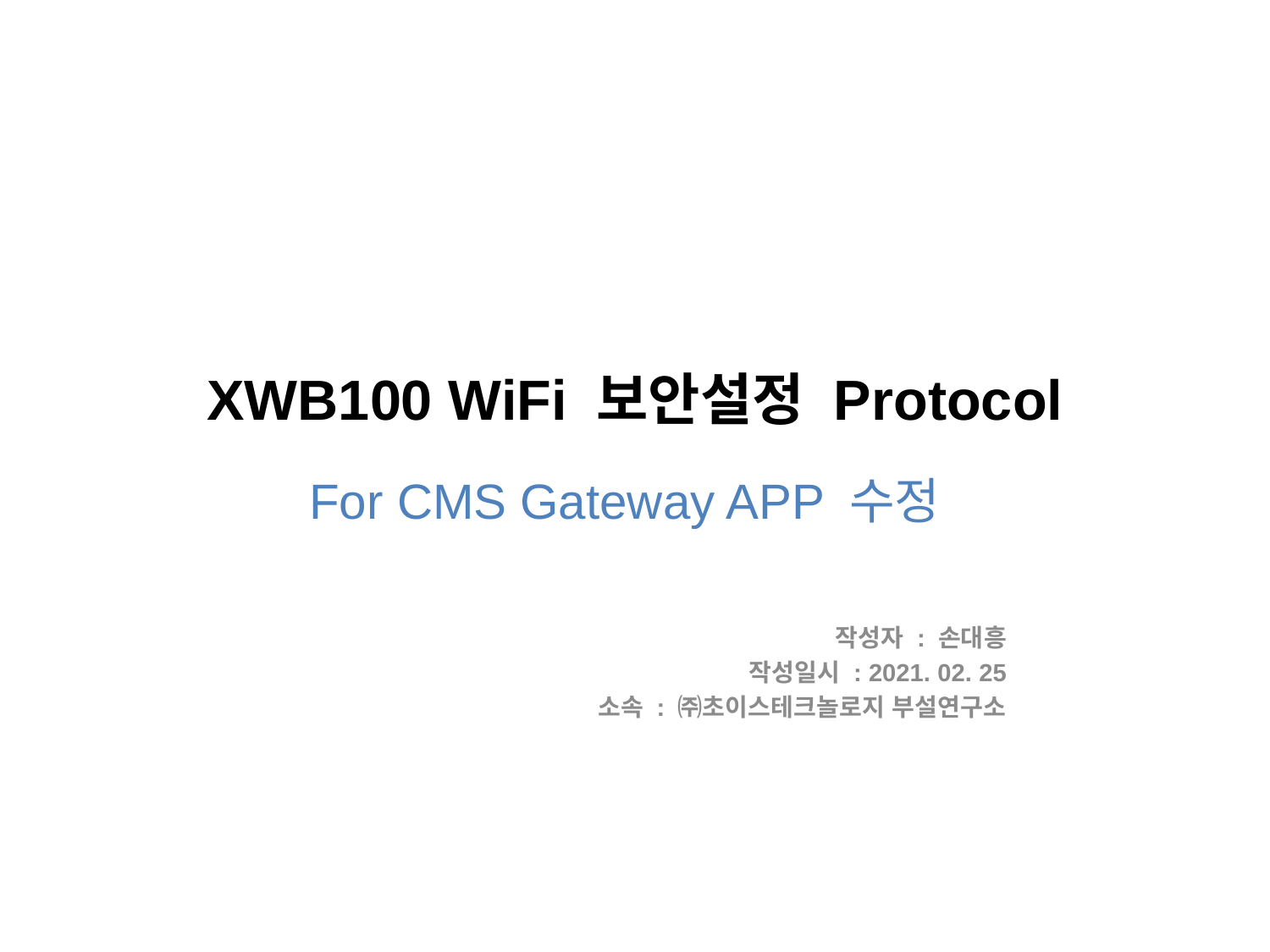

# XWB100 WiFi 보안설정 Protocol
For CMS Gateway APP 수정
작성자 : 손대흥
작성일시 : 2021. 02. 25
소속 : ㈜초이스테크놀로지 부설연구소